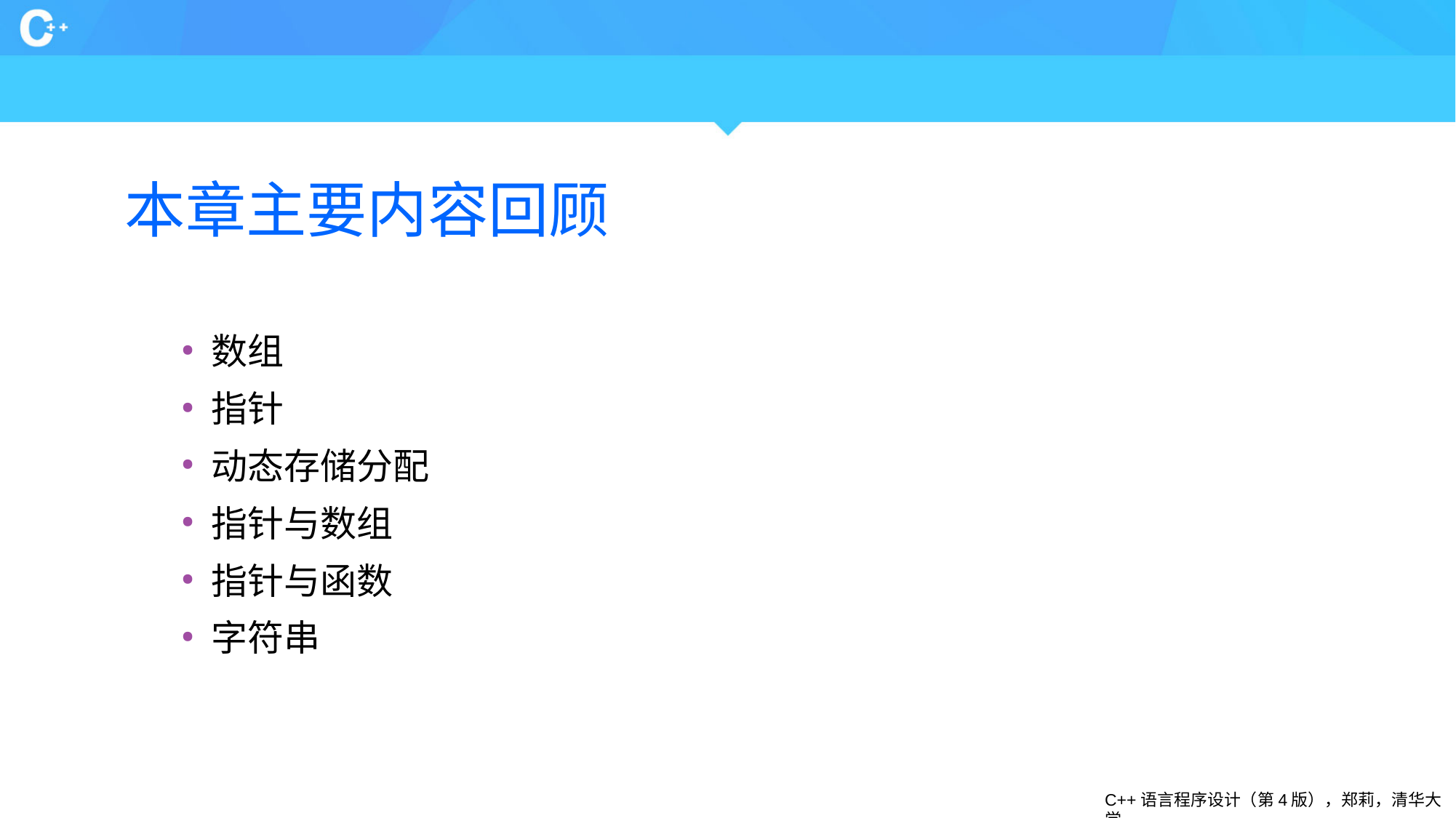

# 本章主要内容回顾
数组
指针
动态存储分配
指针与数组
指针与函数
字符串